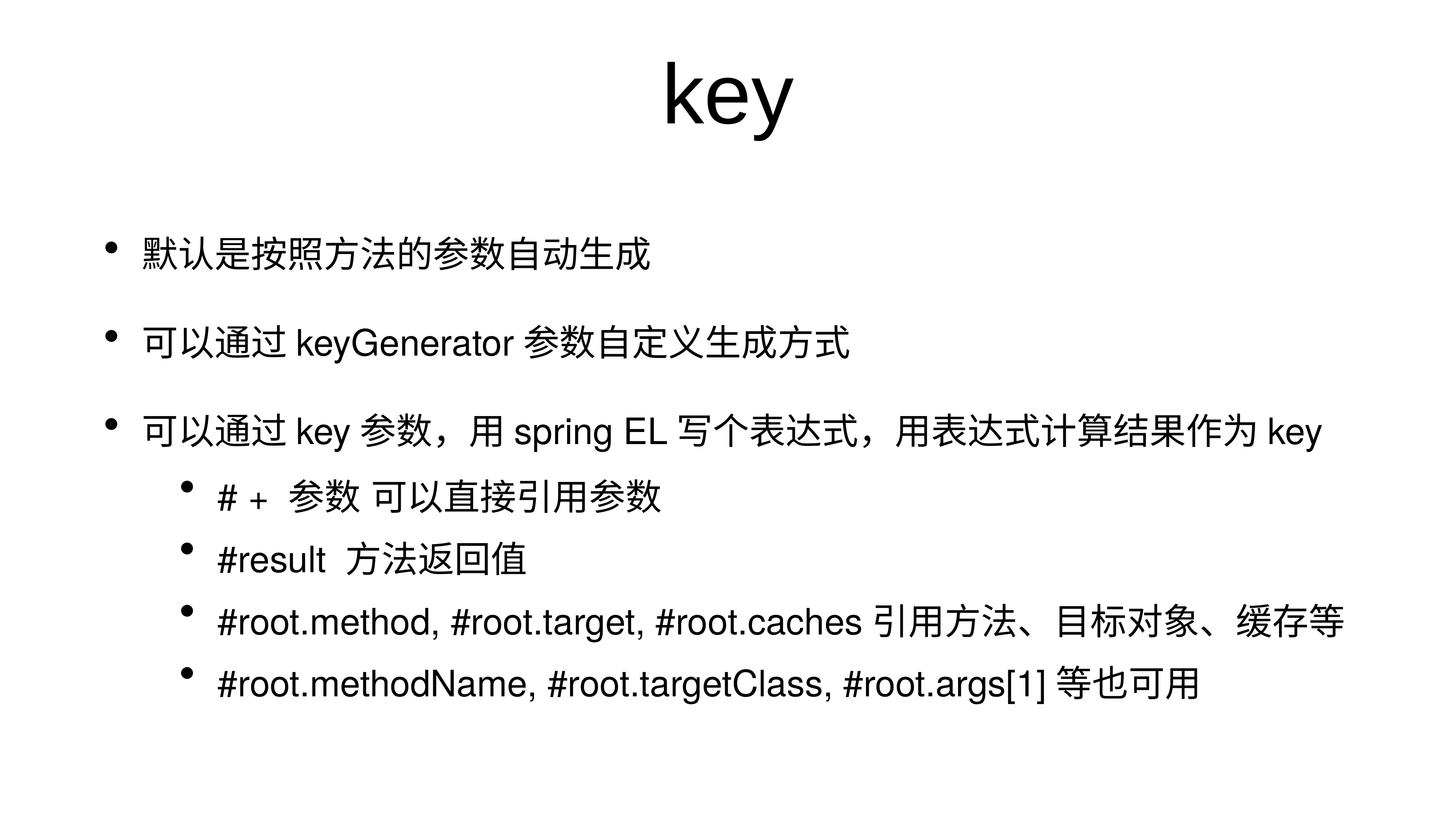

# key
默认是按照方法的参数自动生成
可以通过keyGenerator参数自定义生成方式
可以通过key参数，用spring EL写个表达式，用表达式计算结果作为key
# + 参数 可以直接引用参数
#result 方法返回值
#root.method, #root.target, #root.caches引用方法、目标对象、缓存等
#root.methodName, #root.targetClass, #root.args[1]等也可用